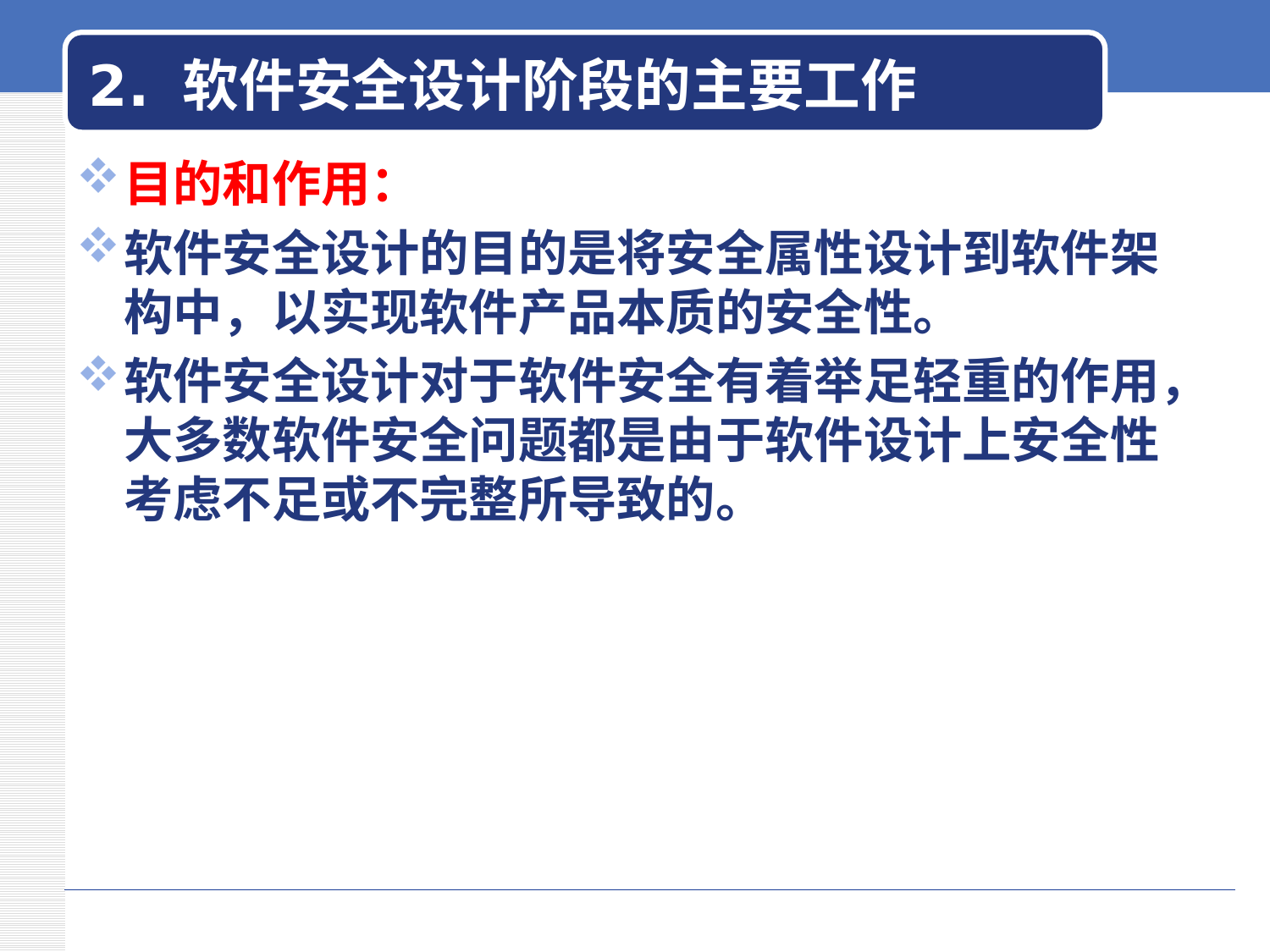

# 2. 软件安全设计阶段的主要工作
目的和作用：
软件安全设计的目的是将安全属性设计到软件架构中，以实现软件产品本质的安全性。
软件安全设计对于软件安全有着举足轻重的作用，大多数软件安全问题都是由于软件设计上安全性考虑不足或不完整所导致的。